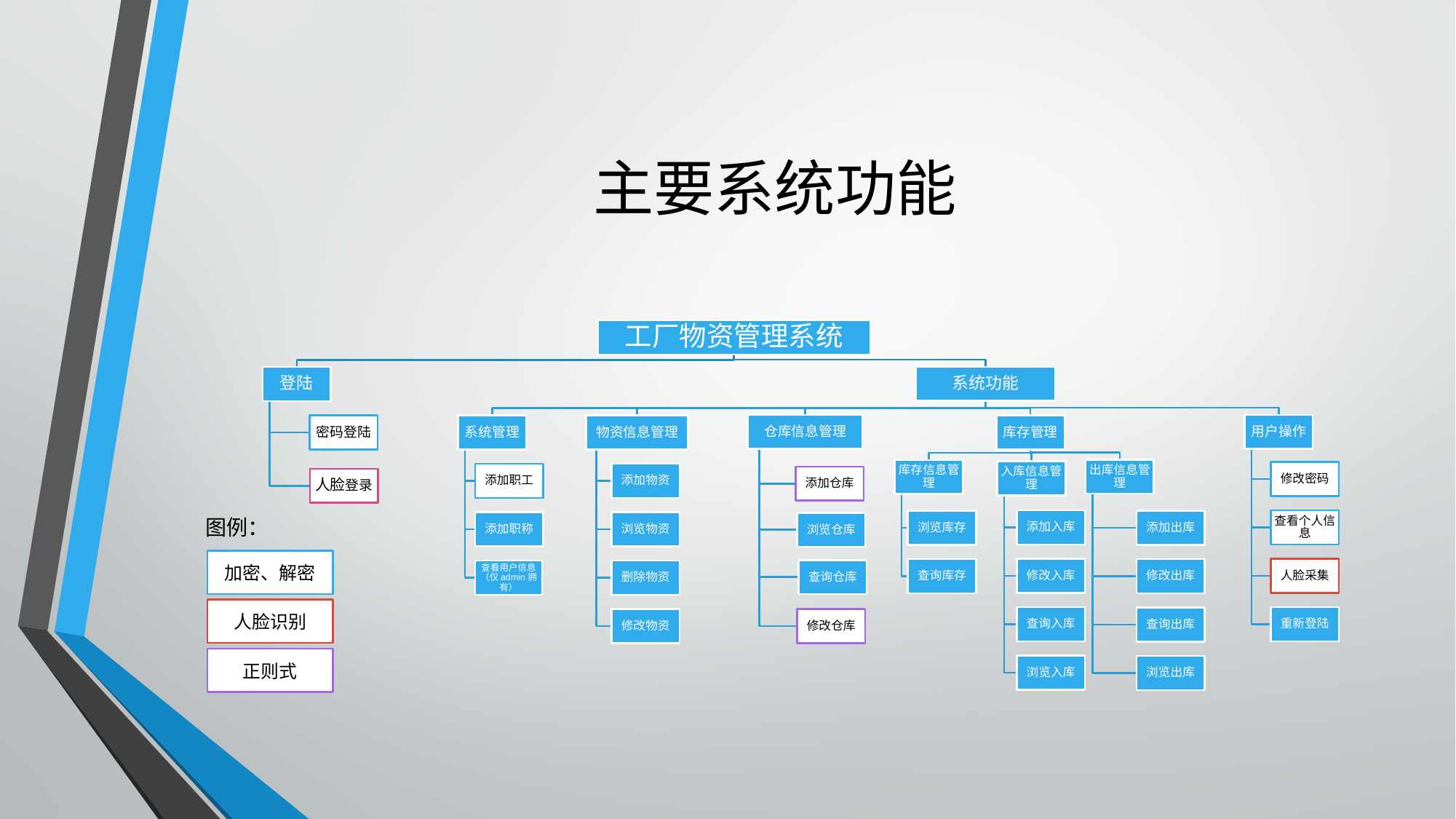

# 主要系统功能
工厂物资管理系统
登陆
密码登陆
人脸登录
系统功能
系统管理
添加职工
添加职称
查看用户信息（仅admin拥有）
物资信息管理
添加物资
浏览物资
删除物资
修改物资
仓库信息管理
添加仓库
浏览仓库
查询仓库
修改仓库
库存管理
库存信息管理
浏览库存
查询库存
入库信息管理
添加入库
修改入库
查询入库
浏览入库
出库信息管理
添加出库
修改出库
查询出库
浏览出库
用户操作
修改密码
查看个人信息
人脸采集
重新登陆
图例：
加密、解密
人脸识别
正则式